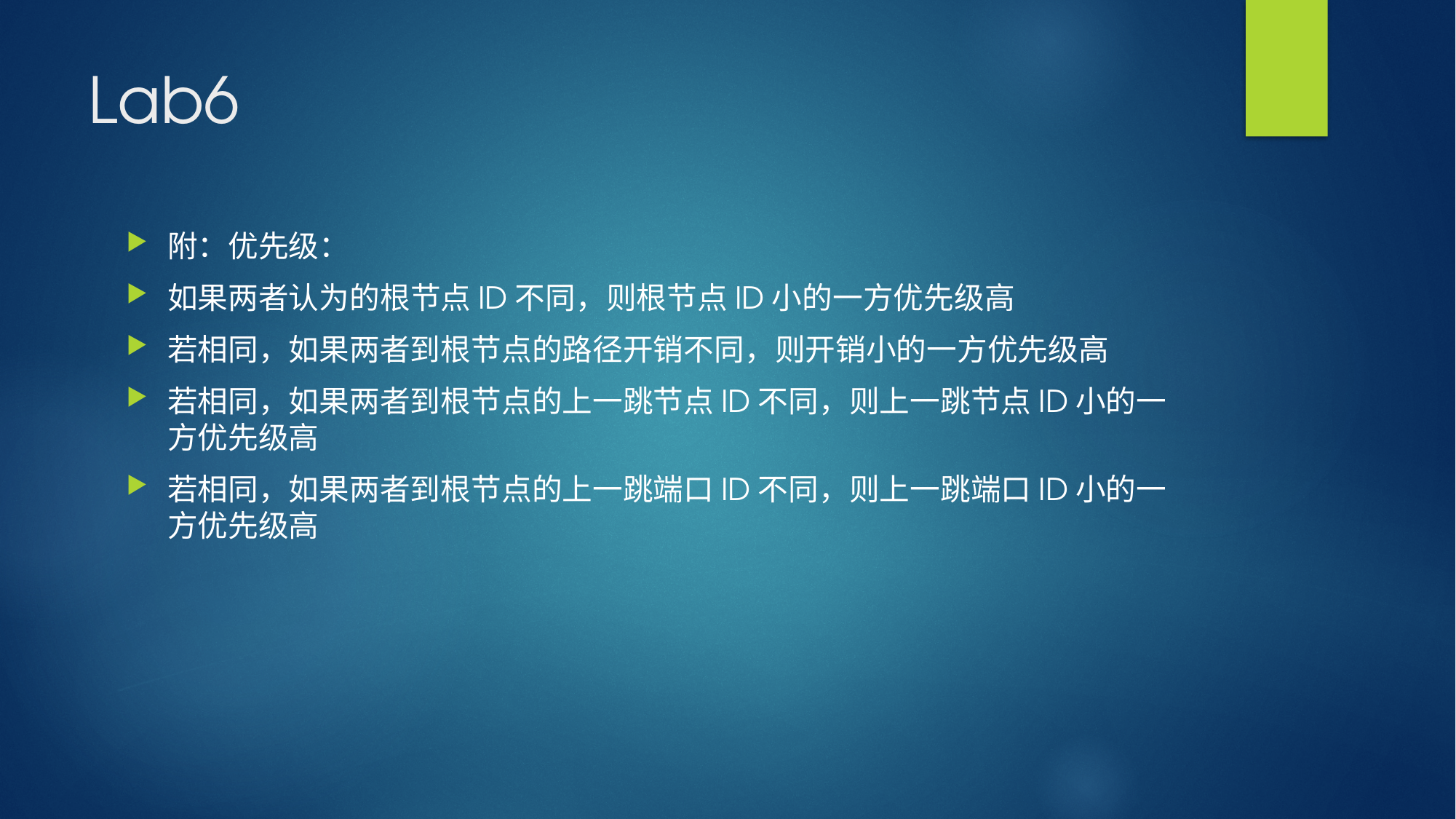

# Lab6
附：优先级：
如果两者认为的根节点ID不同，则根节点ID小的一方优先级高
若相同，如果两者到根节点的路径开销不同，则开销小的一方优先级高
若相同，如果两者到根节点的上一跳节点ID不同，则上一跳节点ID小的一方优先级高
若相同，如果两者到根节点的上一跳端口ID不同，则上一跳端口ID小的一方优先级高